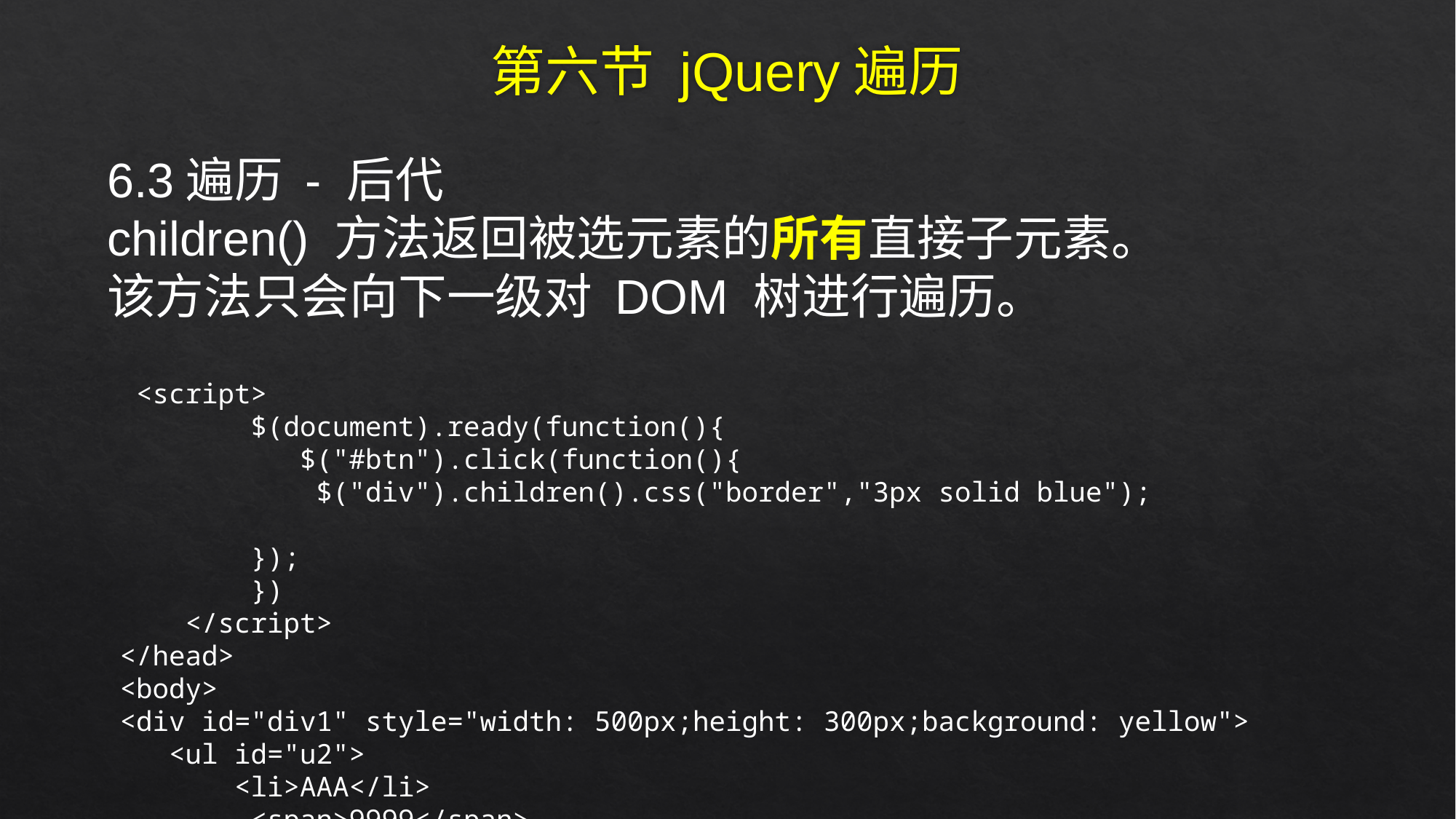

# 第六节 jQuery遍历
6.3遍历 - 后代
children() 方法返回被选元素的所有直接子元素。
该方法只会向下一级对 DOM 树进行遍历。

 <script>
        $(document).ready(function(){
           $("#btn").click(function(){
            $("div").children().css("border","3px solid blue");

        });
        })
    </script>
</head>
<body>
<div id="div1" style="width: 500px;height: 300px;background: yellow">
   <ul id="u2">
       <li>AAA</li>
        <span>9999</span>
   </ul>
</div>
<button id="btn">OK</button>
</body>
</html>